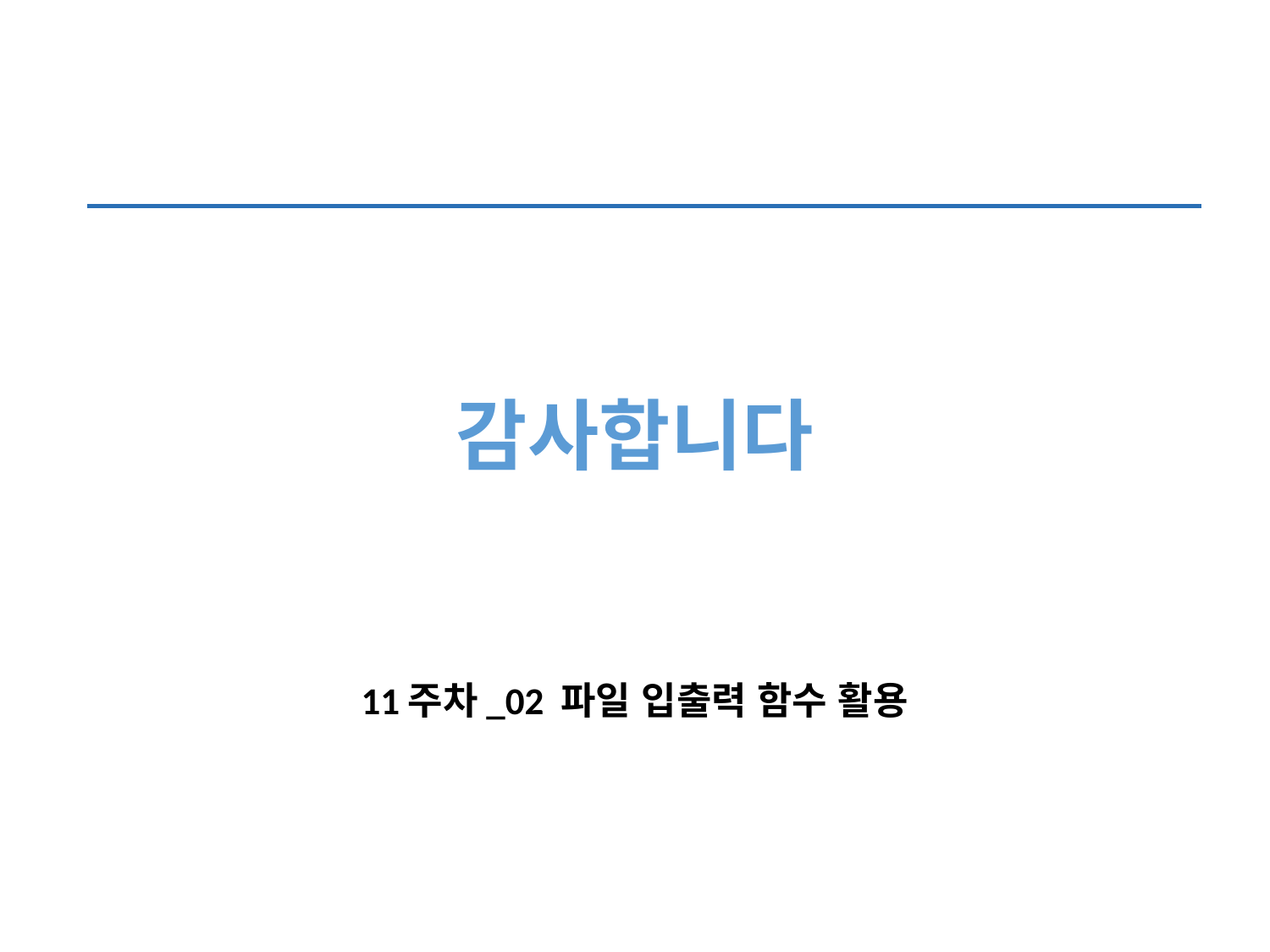

# 감사합니다

11주차_02 파일 입출력 함수 활용